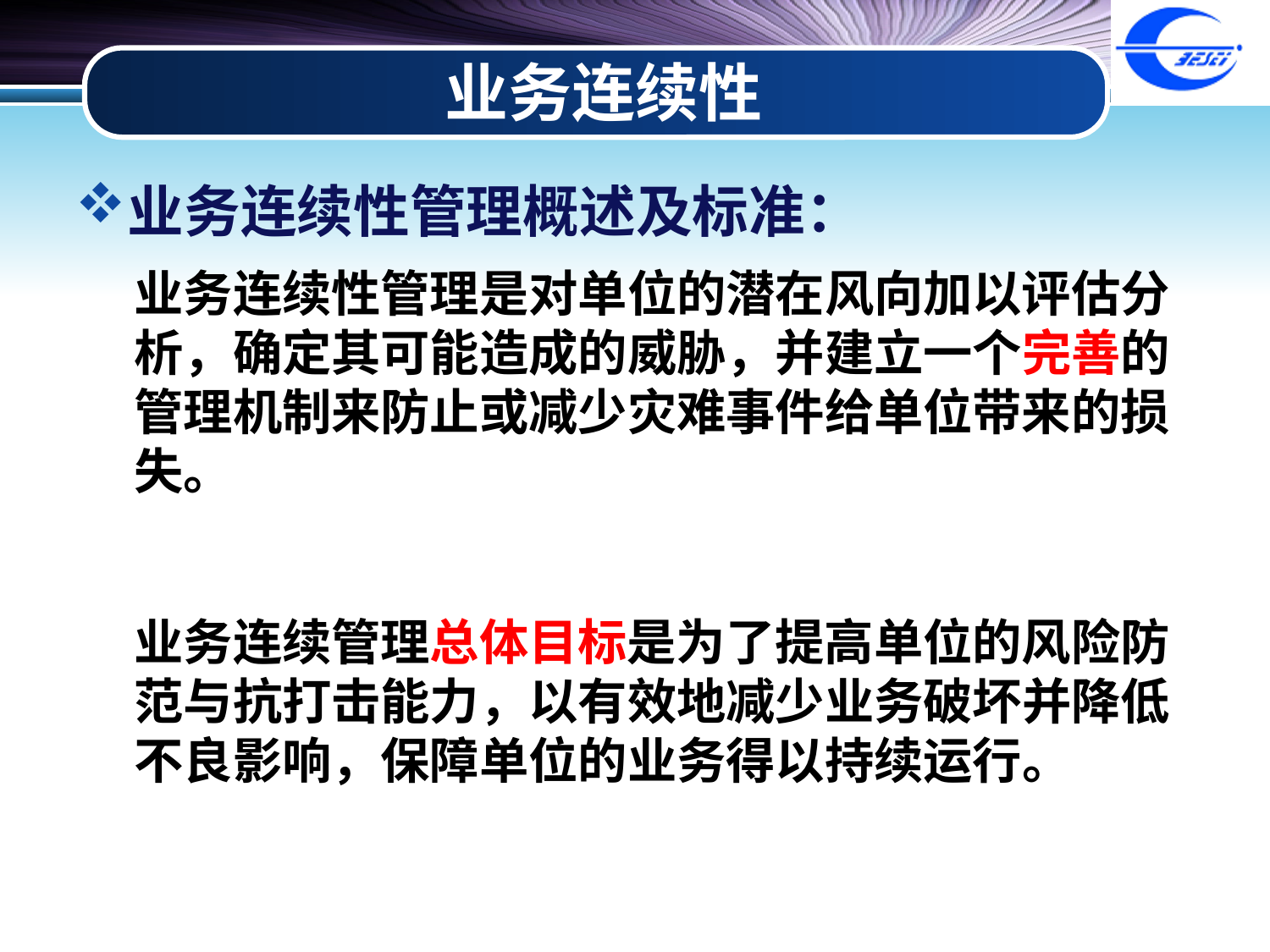

# 业务连续性
业务连续性管理概述及标准：
业务连续性管理是对单位的潜在风向加以评估分析，确定其可能造成的威胁，并建立一个完善的管理机制来防止或减少灾难事件给单位带来的损失。
业务连续管理总体目标是为了提高单位的风险防范与抗打击能力，以有效地减少业务破坏并降低不良影响，保障单位的业务得以持续运行。